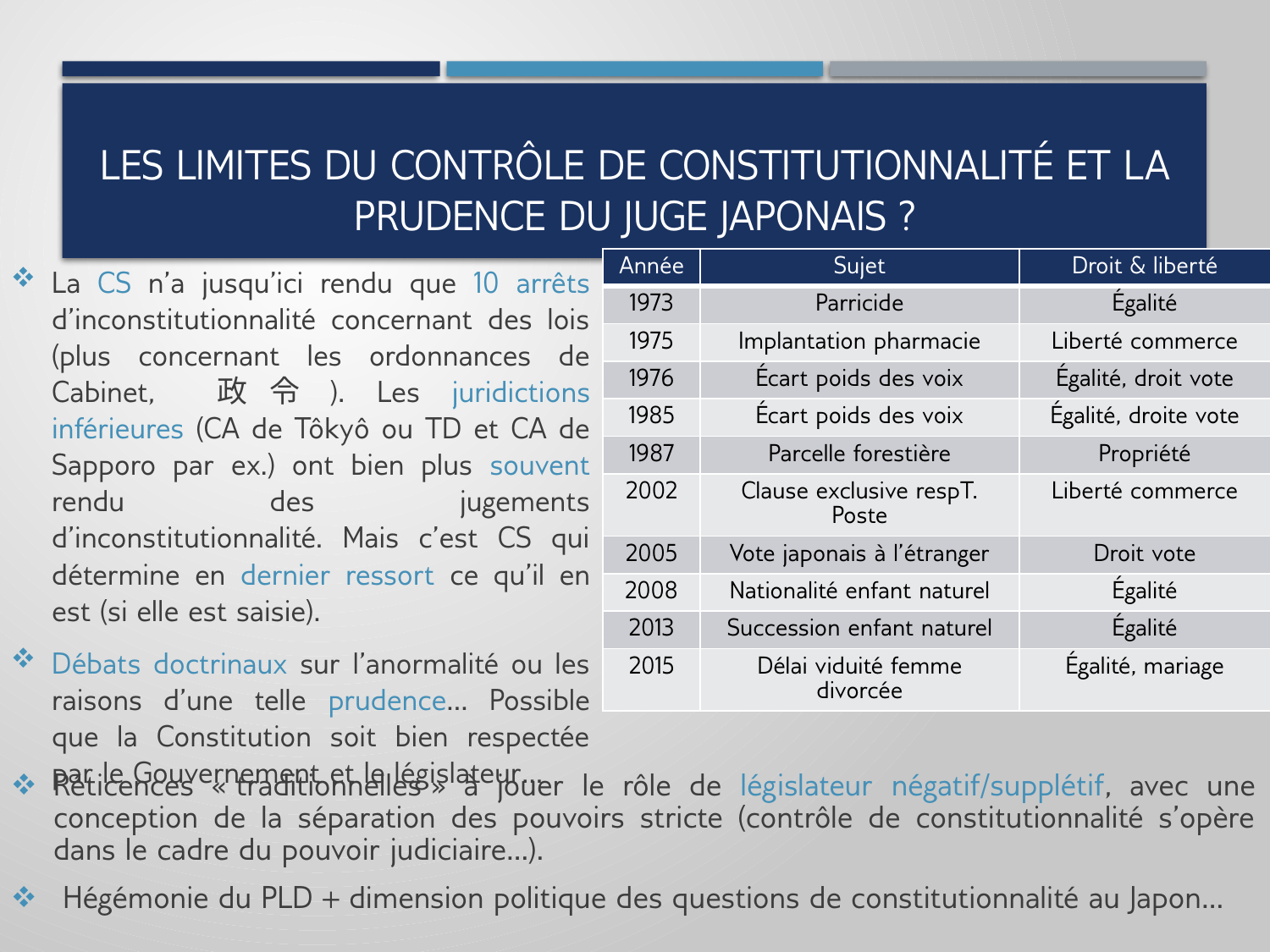

# Les limites du contrôle de constitutionnalité et la prudence du juge japonais ?
| Année | Sujet | Droit & liberté |
| --- | --- | --- |
| 1973 | Parricide | Égalité |
| 1975 | Implantation pharmacie | Liberté commerce |
| 1976 | Écart poids des voix | Égalité, droit vote |
| 1985 | Écart poids des voix | Égalité, droite vote |
| 1987 | Parcelle forestière | Propriété |
| 2002 | Clause exclusive respT. Poste | Liberté commerce |
| 2005 | Vote japonais à l’étranger | Droit vote |
| 2008 | Nationalité enfant naturel | Égalité |
| 2013 | Succession enfant naturel | Égalité |
| 2015 | Délai viduité femme divorcée | Égalité, mariage |
La CS n’a jusqu’ici rendu que 10 arrêts d’inconstitutionnalité concernant des lois (plus concernant les ordonnances de Cabinet, 政令). Les juridictions inférieures (CA de Tôkyô ou TD et CA de Sapporo par ex.) ont bien plus souvent rendu des jugements d’inconstitutionnalité. Mais c’est CS qui détermine en dernier ressort ce qu’il en est (si elle est saisie).
Débats doctrinaux sur l’anormalité ou les raisons d’une telle prudence... Possible que la Constitution soit bien respectée par le Gouvernement et le législateur…

Réticences « traditionnelles » à jouer le rôle de législateur négatif/supplétif, avec une conception de la séparation des pouvoirs stricte (contrôle de constitutionnalité s’opère dans le cadre du pouvoir judiciaire…).
 Hégémonie du PLD + dimension politique des questions de constitutionnalité au Japon…